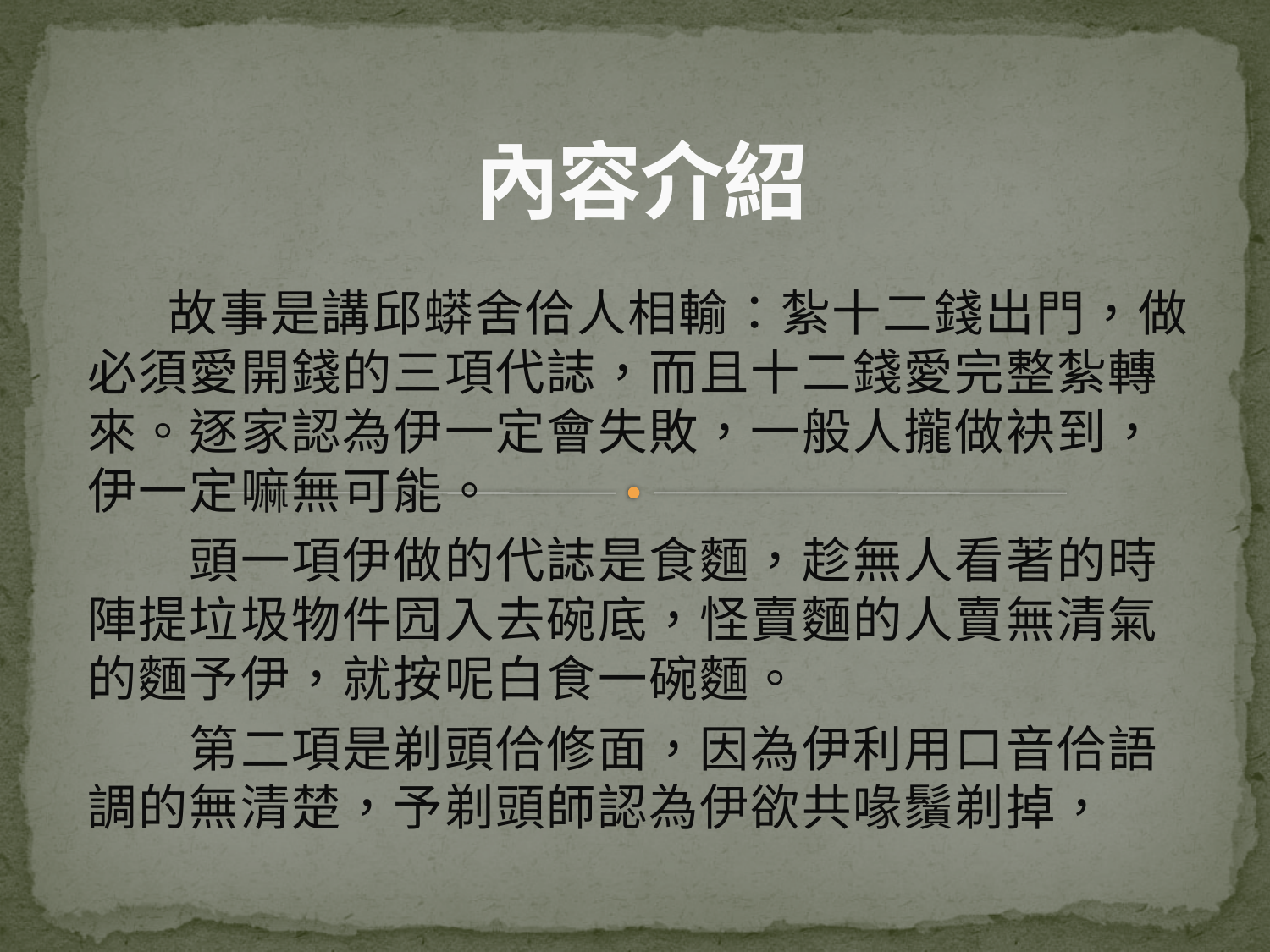

# 內容介紹
　　故事是講邱蟒舍佮人相輸：紮十二錢出門，做必須愛開錢的三項代誌，而且十二錢愛完整紮轉來。逐家認為伊一定會失敗，一般人攏做袂到，伊一定嘛無可能。
　　頭一項伊做的代誌是食麵，趁無人看著的時陣提垃圾物件囥入去碗底，怪賣麵的人賣無清氣的麵予伊，就按呢白食一碗麵。
　　第二項是剃頭佮修面，因為伊利用口音佮語調的無清楚，予剃頭師認為伊欲共喙鬚剃掉，